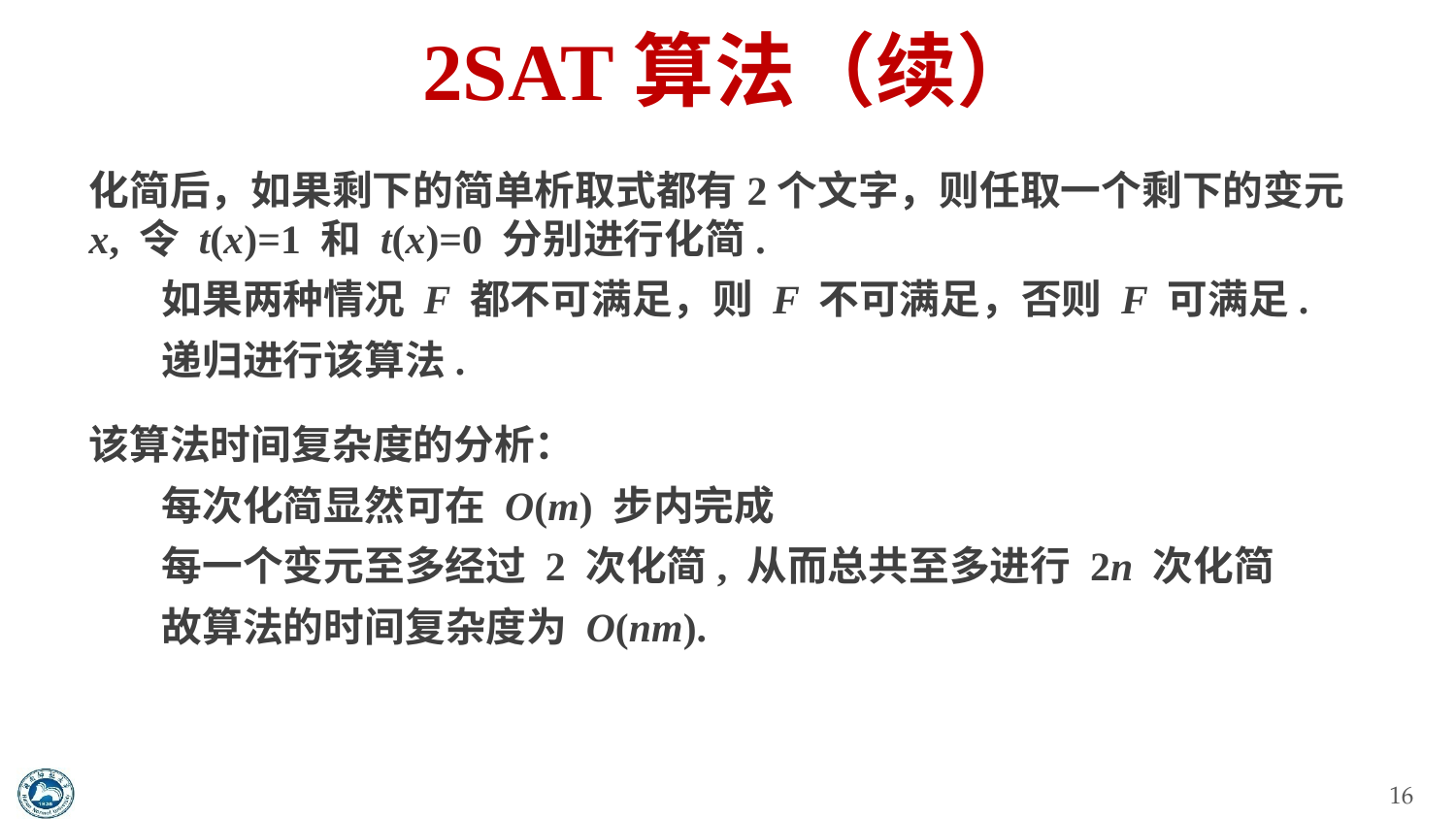

# 2SAT算法（续）
化简后，如果剩下的简单析取式都有2个文字，则任取一个剩下的变元 x, 令 t(x)=1 和 t(x)=0 分别进行化简.
如果两种情况 F 都不可满足，则 F 不可满足，否则 F 可满足.
递归进行该算法.
该算法时间复杂度的分析：
每次化简显然可在 O(m) 步内完成
每一个变元至多经过 2 次化简, 从而总共至多进行 2n 次化简
故算法的时间复杂度为 O(nm).
16